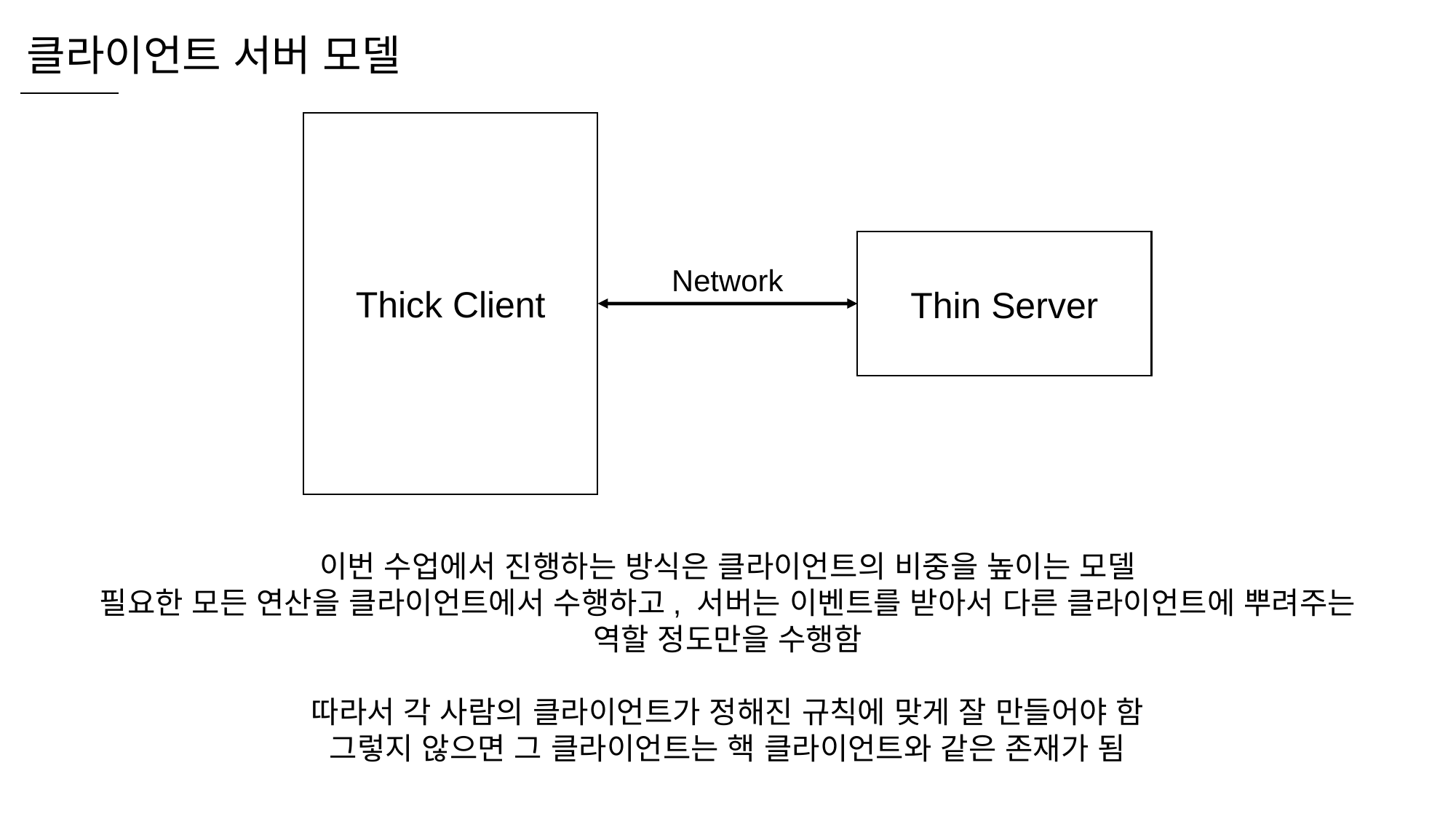

클라이언트 서버 모델
Thick Client
Thin Server
Network
이번 수업에서 진행하는 방식은 클라이언트의 비중을 높이는 모델
필요한 모든 연산을 클라이언트에서 수행하고, 서버는 이벤트를 받아서 다른 클라이언트에 뿌려주는
역할 정도만을 수행함

따라서 각 사람의 클라이언트가 정해진 규칙에 맞게 잘 만들어야 함
그렇지 않으면 그 클라이언트는 핵 클라이언트와 같은 존재가 됨